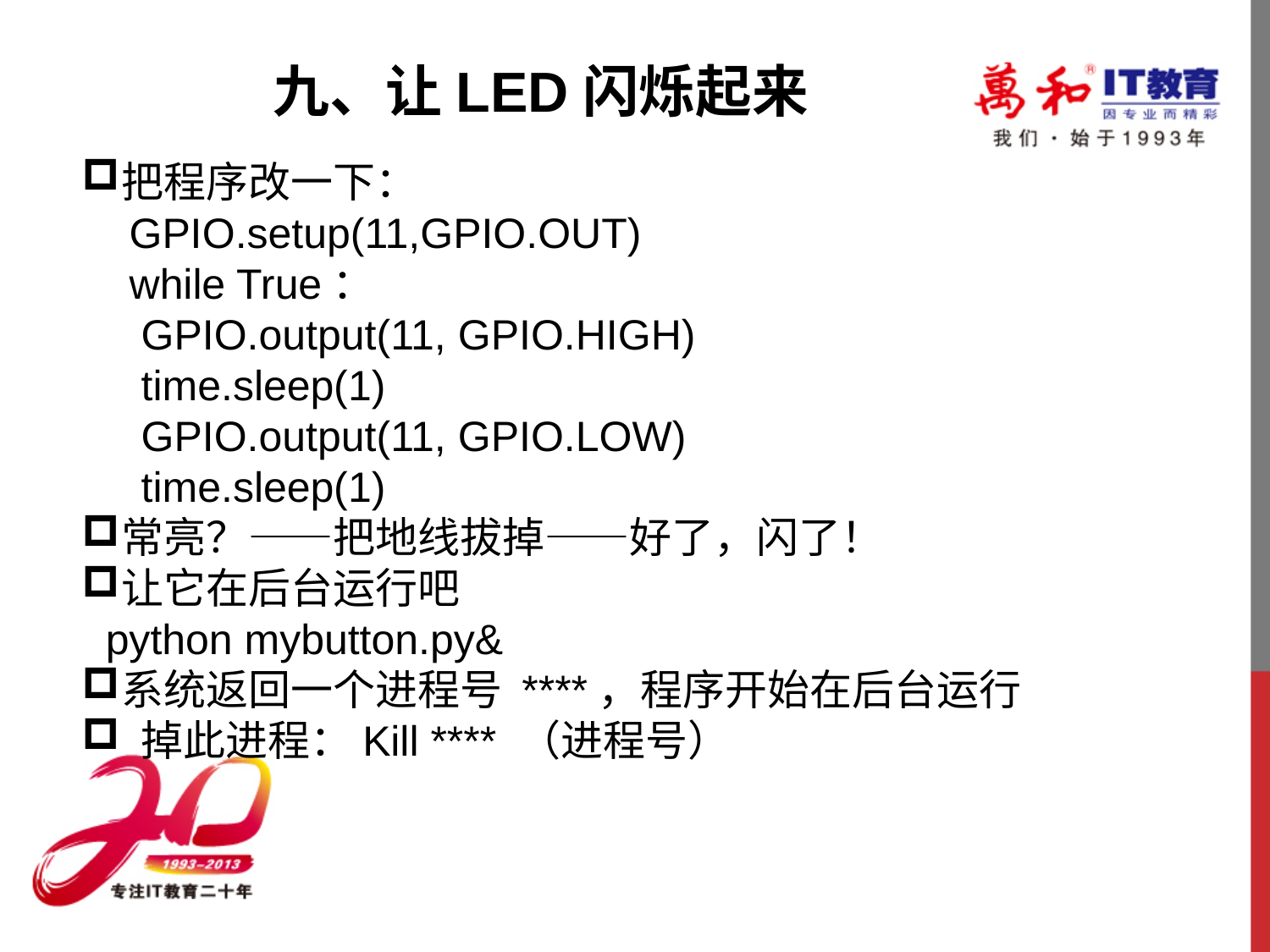

九、让LED闪烁起来
把程序改一下：
    GPIO.setup(11,GPIO.OUT)
    while True：
     GPIO.output(11, GPIO.HIGH)
     time.sleep(1)
     GPIO.output(11, GPIO.LOW)
     time.sleep(1)
常亮？——把地线拔掉——好了，闪了！
让它在后台运行吧
  python mybutton.py&
系统返回一个进程号 ****，程序开始在后台运行
 掉此进程：Kill **** （进程号）